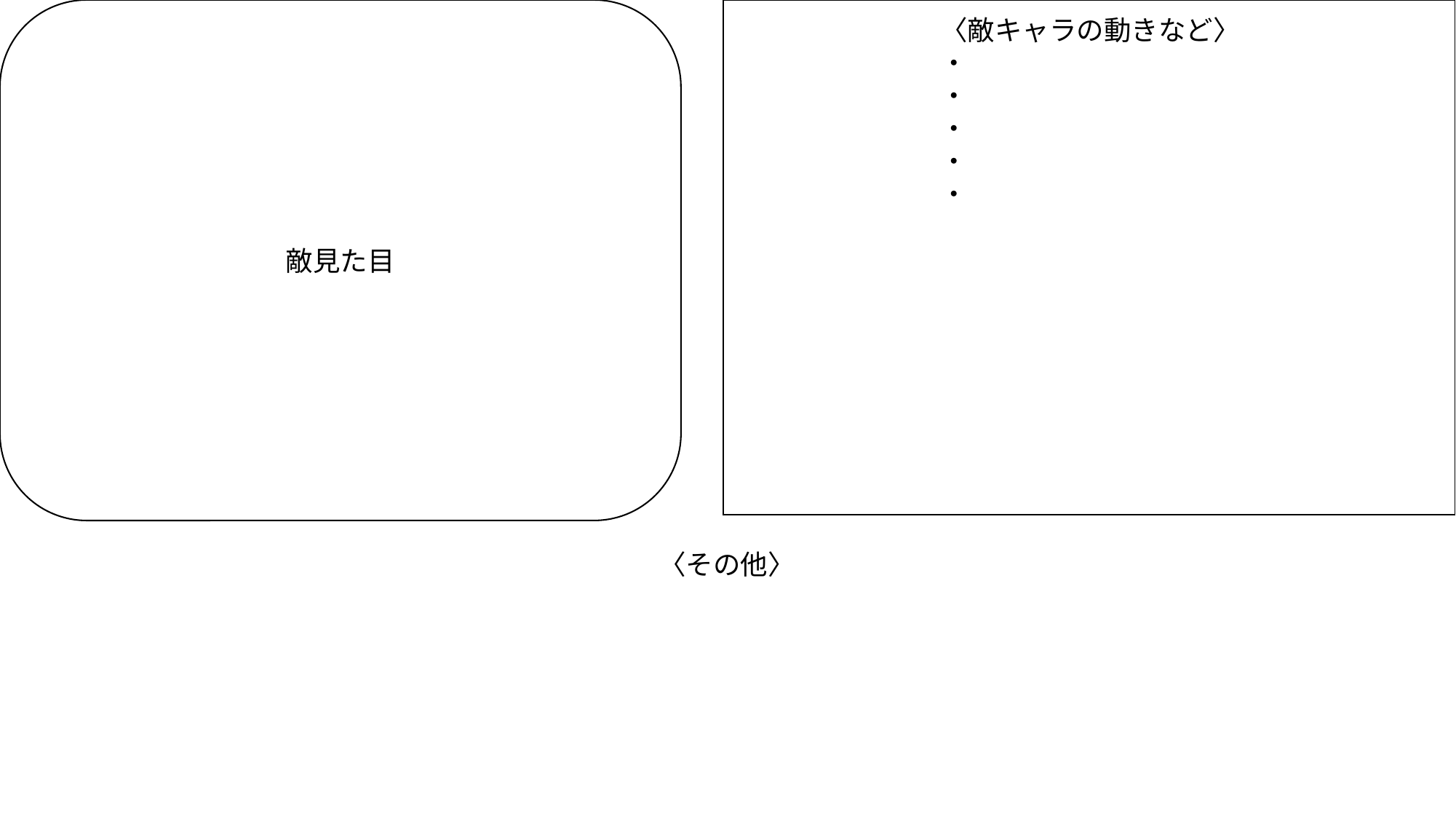

〈敵キャラの動きなど〉
・
・
・
・
・
敵見た目
〈その他〉